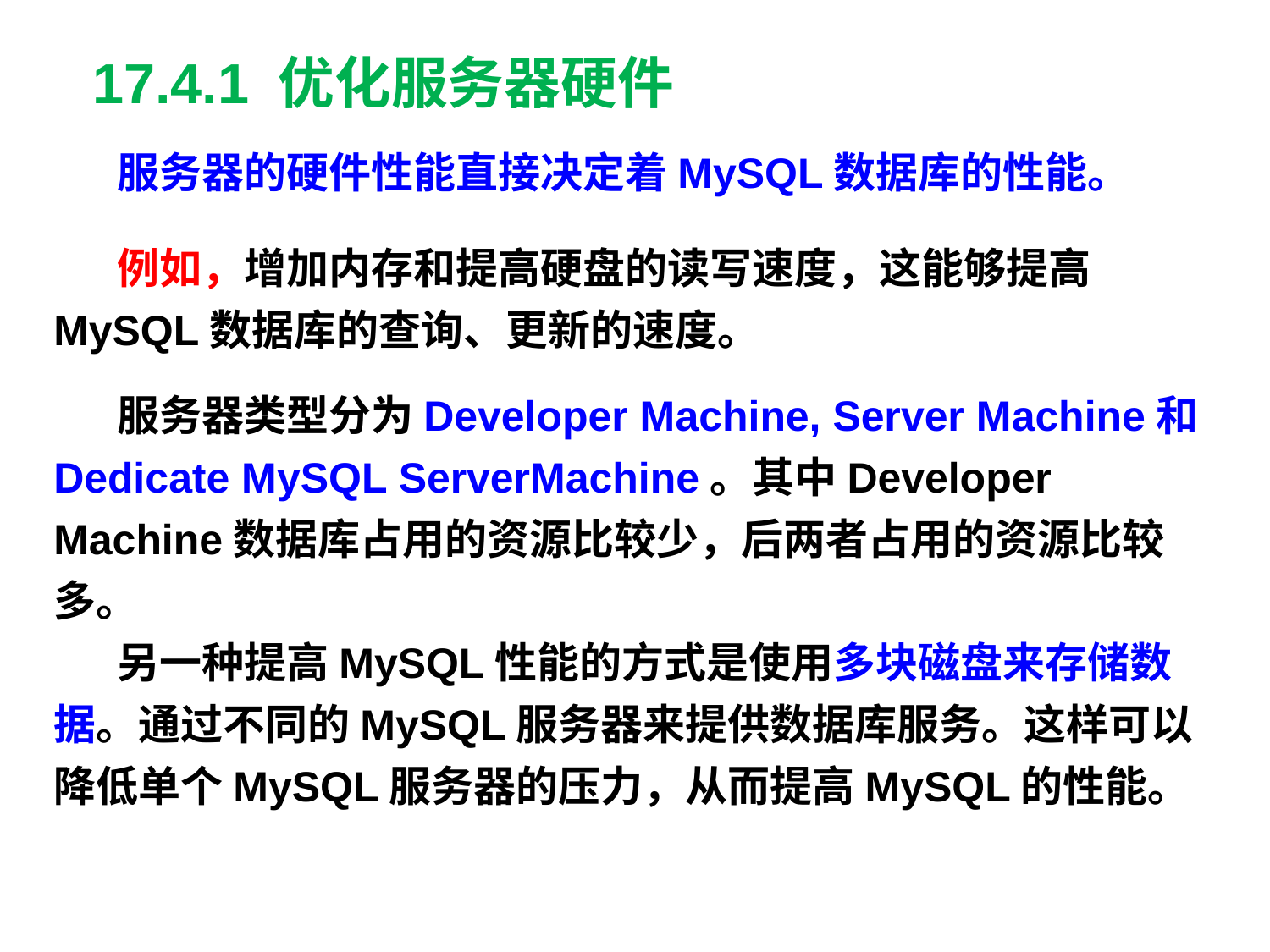

17.4.1 优化服务器硬件
服务器的硬件性能直接决定着MySQL数据库的性能。
例如，增加内存和提高硬盘的读写速度，这能够提高MySQL数据库的查询、更新的速度。
服务器类型分为Developer Machine, Server Machine和Dedicate MySQL ServerMachine。其中Developer Machine数据库占用的资源比较少，后两者占用的资源比较多。
另一种提高MySQL性能的方式是使用多块磁盘来存储数据。通过不同的MySQL服务器来提供数据库服务。这样可以降低单个MySQL服务器的压力，从而提高MySQL的性能。